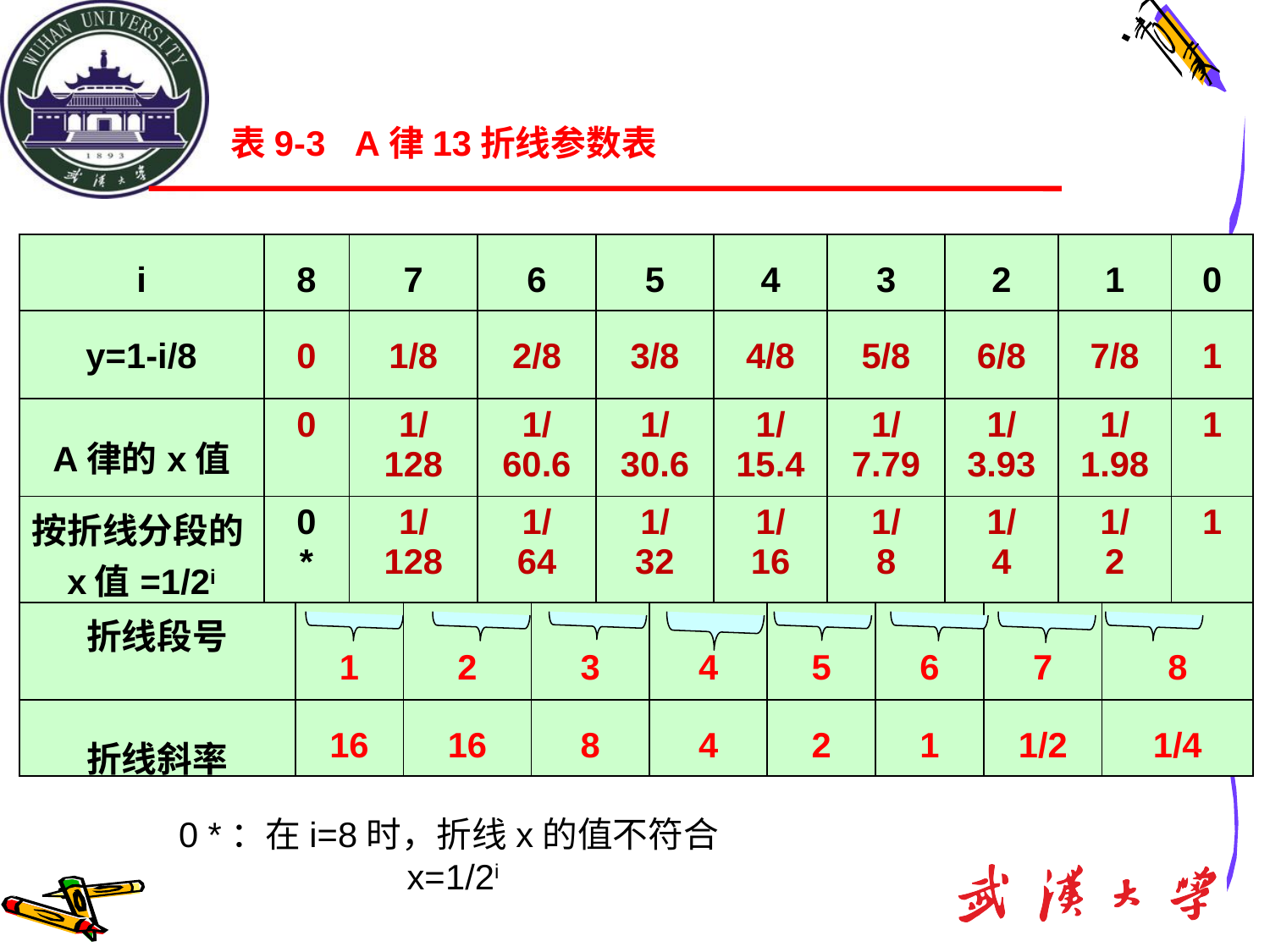

表9-3   A律13折线参数表
| i | 8 |  | 7 |  | 6 |  | 5 |  | 4 |  | 3 |  | 2 |  | 1 |  | 0 |
| --- | --- | --- | --- | --- | --- | --- | --- | --- | --- | --- | --- | --- | --- | --- | --- | --- | --- |
| y=1-i/8 | 0 |  | 1/8 |  | 2/8 |  | 3/8 |  | 4/8 |  | 5/8 |  | 6/8 |  | 7/8 |  | 1 |
| A律的x值 | 0 |  | 1/ 128 |  | 1/ 60.6 |  | 1/ 30.6 |  | 1/ 15.4 |  | 1/ 7.79 |  | 1/ 3.93 |  | 1/ 1.98 |  | 1 |
| 按折线分段的x值=1/2i | 0 \* |  | 1/ 128 |  | 1/ 64 |  | 1/ 32 |  | 1/ 16 |  | 1/ 8 |  | 1/ 4 |  | 1/ 2 |  | 1 |
| 折线段号 |  | 1 |  | 2 |  | 3 |  | 4 |  | 5 |  | 6 |  | 7 |  | 8 |  |
| 折线斜率 |  | 16 |  | 16 |  | 8 |  | 4 |  | 2 |  | 1 |  | 1/2 |  | 1/4 |  |

0 *：在i=8时，折线x的值不符合x=1/2i